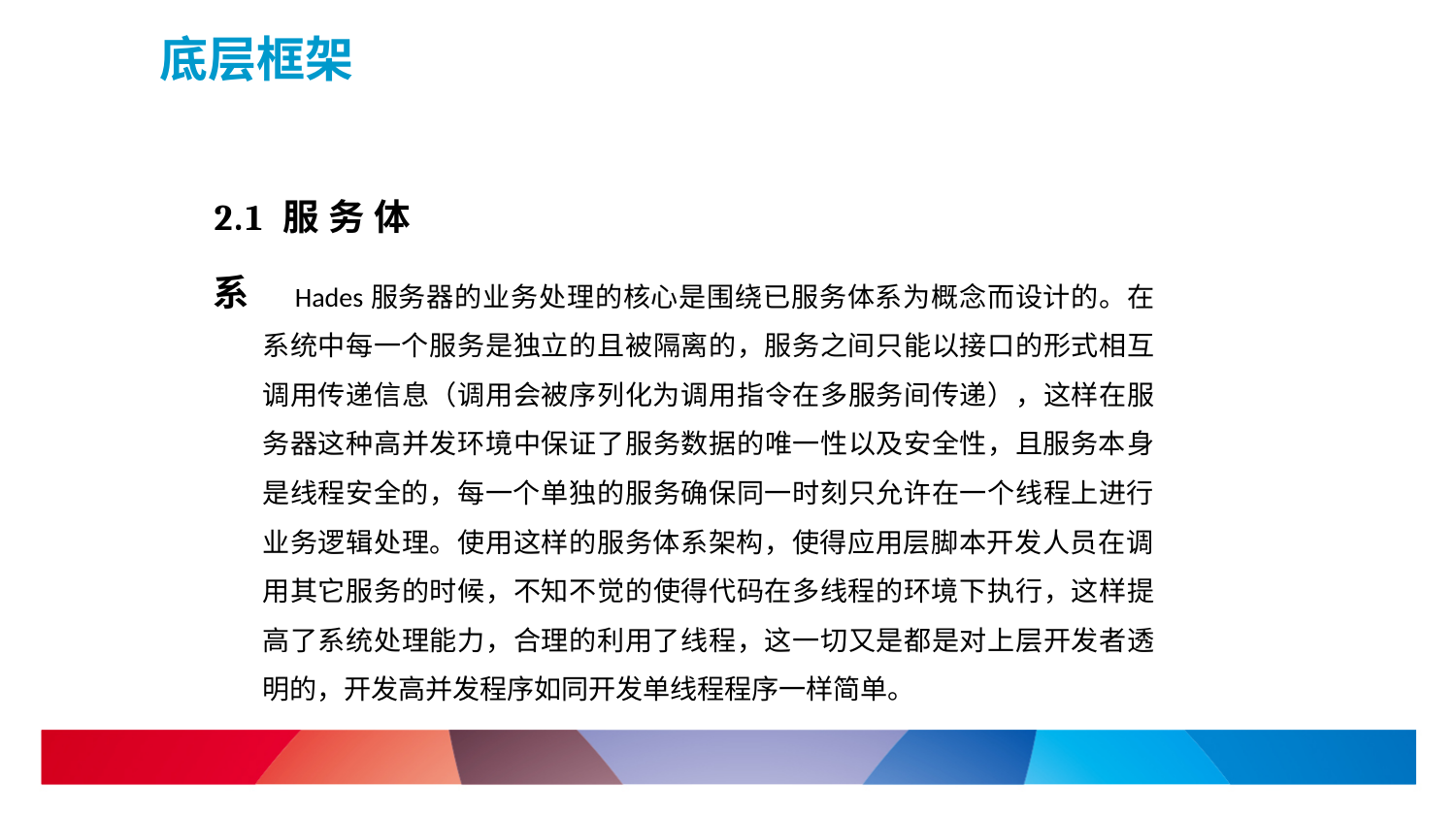

底层框架
2.1服务体系
Hades服务器的业务处理的核心是围绕已服务体系为概念而设计的。在系统中每一个服务是独立的且被隔离的，服务之间只能以接口的形式相互调用传递信息（调用会被序列化为调用指令在多服务间传递），这样在服务器这种高并发环境中保证了服务数据的唯一性以及安全性，且服务本身是线程安全的，每一个单独的服务确保同一时刻只允许在一个线程上进行业务逻辑处理。使用这样的服务体系架构，使得应用层脚本开发人员在调用其它服务的时候，不知不觉的使得代码在多线程的环境下执行，这样提高了系统处理能力，合理的利用了线程，这一切又是都是对上层开发者透明的，开发高并发程序如同开发单线程程序一样简单。